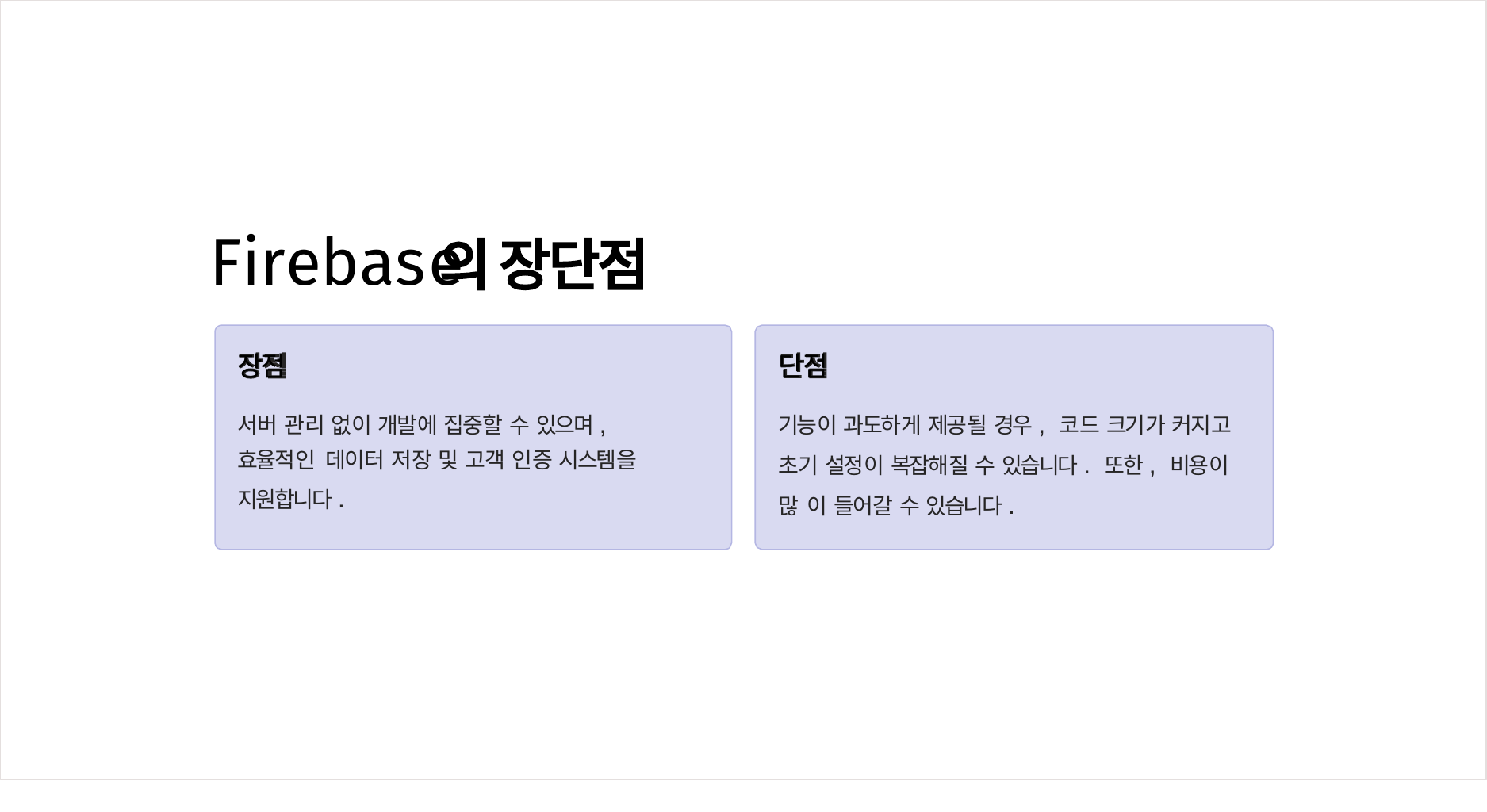

# Firebase

장점
서버 관리 없이 개발에 집중할 수 있으며, 효율적인  데이터 저장 및 고객 인증 시스템을 지원합니다.
단점
기능이 과도하게 제공될 경우, 코드 크기가 커지고  초기 설정이 복잡해질 수 있습니다. 또한, 비용이 많  이 들어갈 수 있습니다.